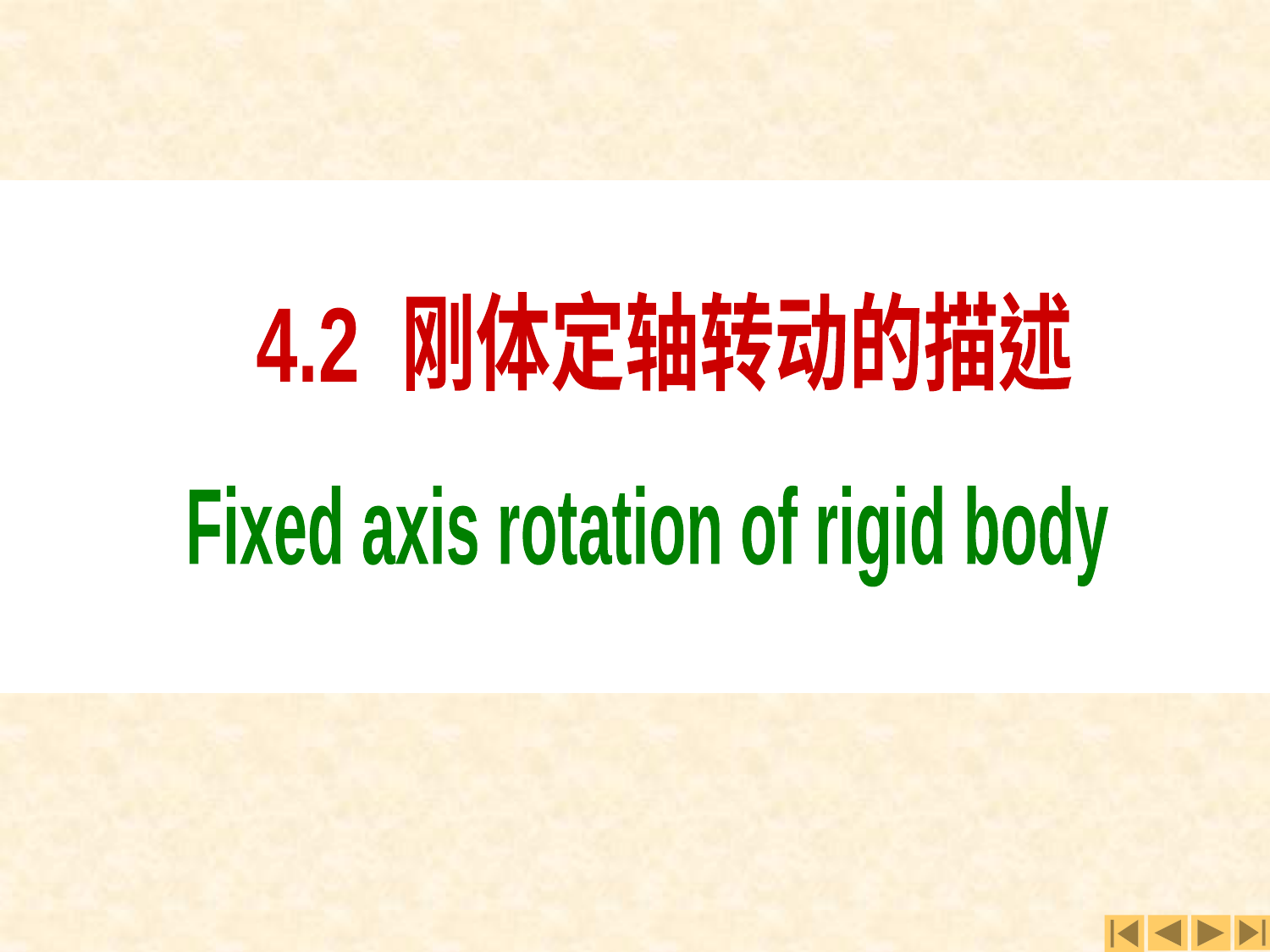

第二节
4.2  刚体定轴转动的描述
Fixed axis rotation of rigid body